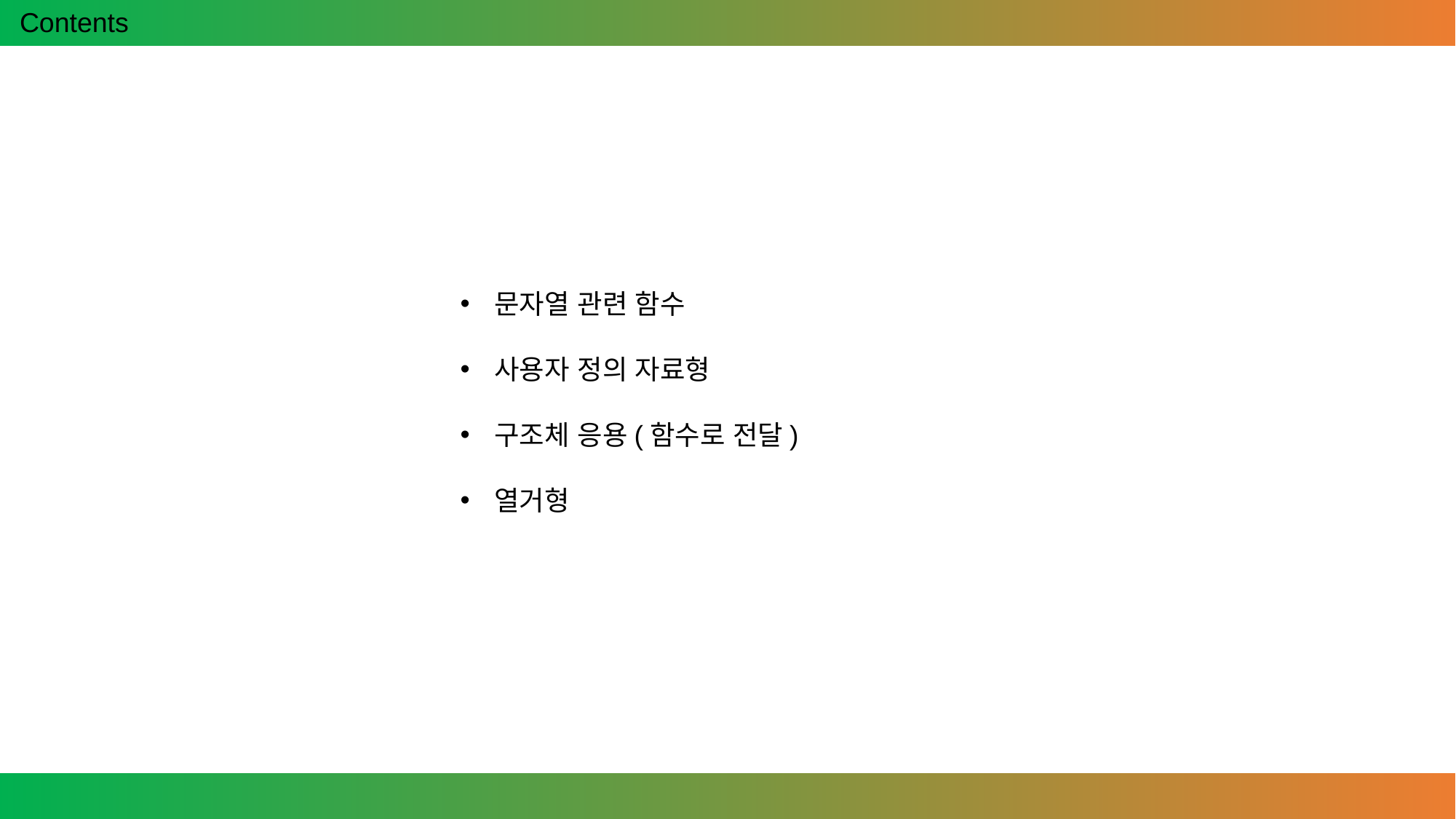

Contents
문자열 관련 함수

사용자 정의 자료형

구조체 응용(함수로 전달)

열거형